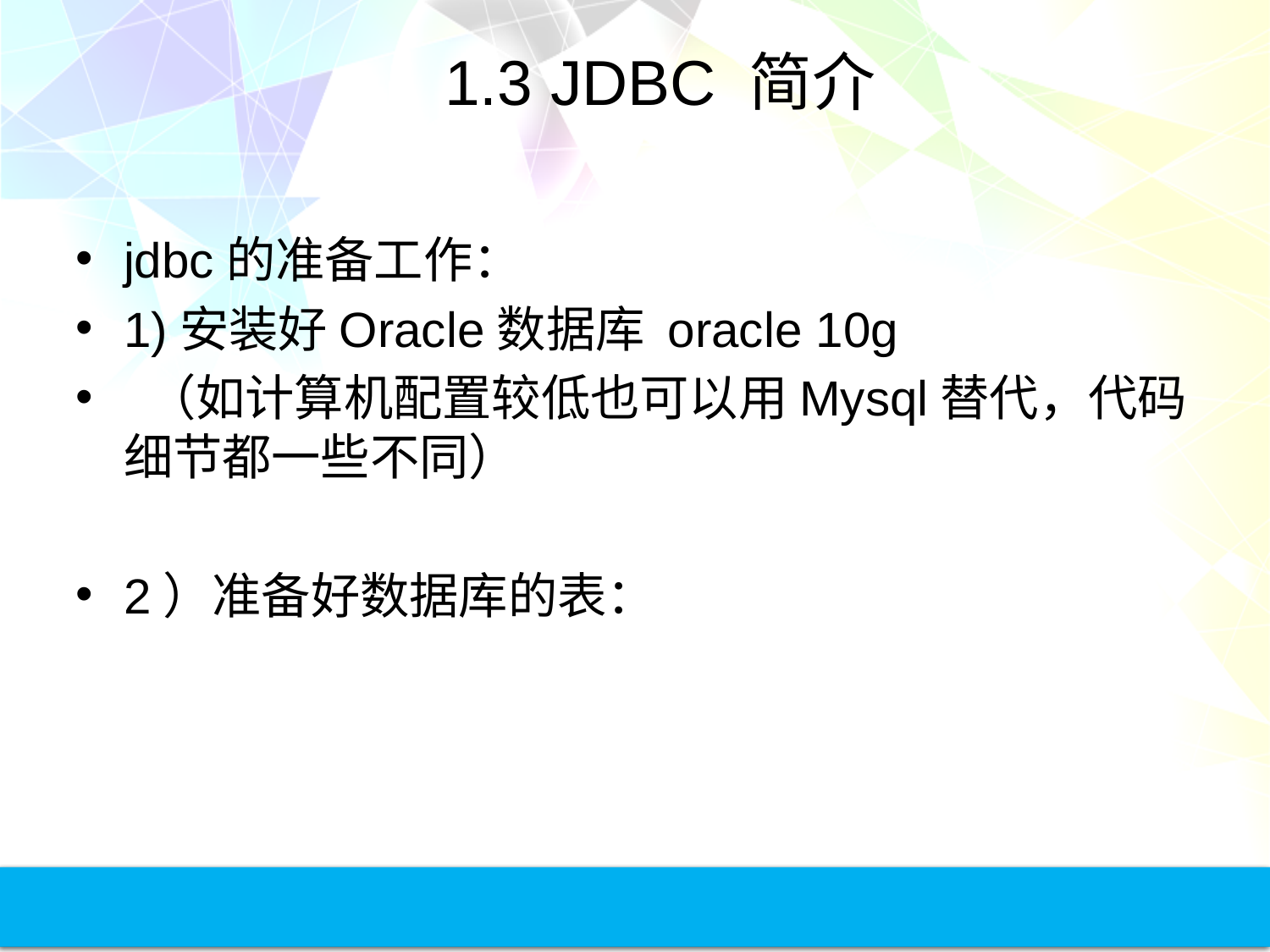

1.3 JDBC 简介
jdbc的准备工作：
1)安装好Oracle数据库 oracle 10g
 （如计算机配置较低也可以用Mysql替代，代码细节都一些不同）

2）准备好数据库的表：